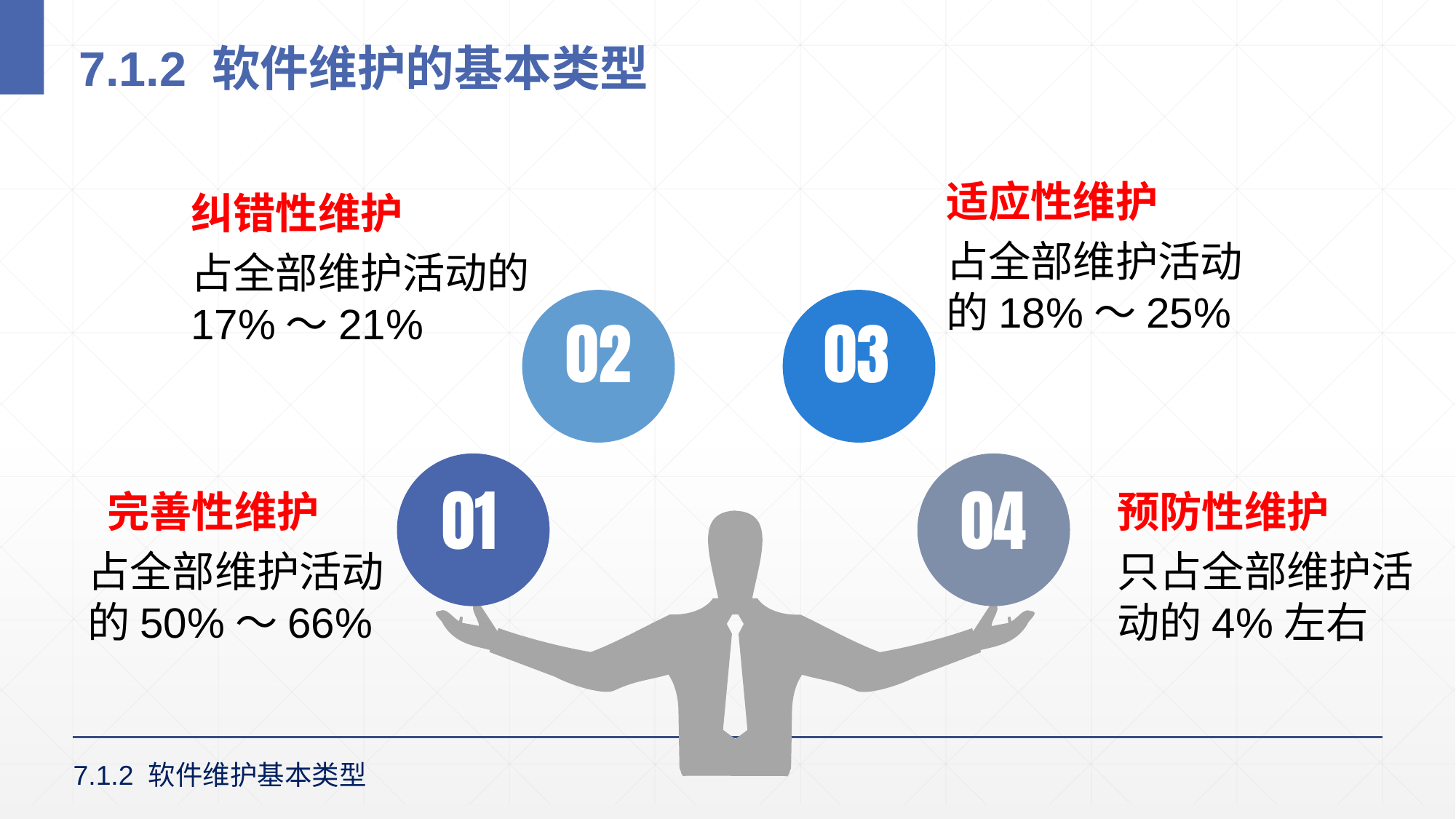

# 7.1.2 软件维护的基本类型
适应性维护
占全部维护活动的18%～25%
纠错性维护
占全部维护活动的17%～21%

02

03

01

04
 完善性维护
占全部维护活动的50%～66%
预防性维护
只占全部维护活动的4%左右

7.1.2 软件维护基本类型